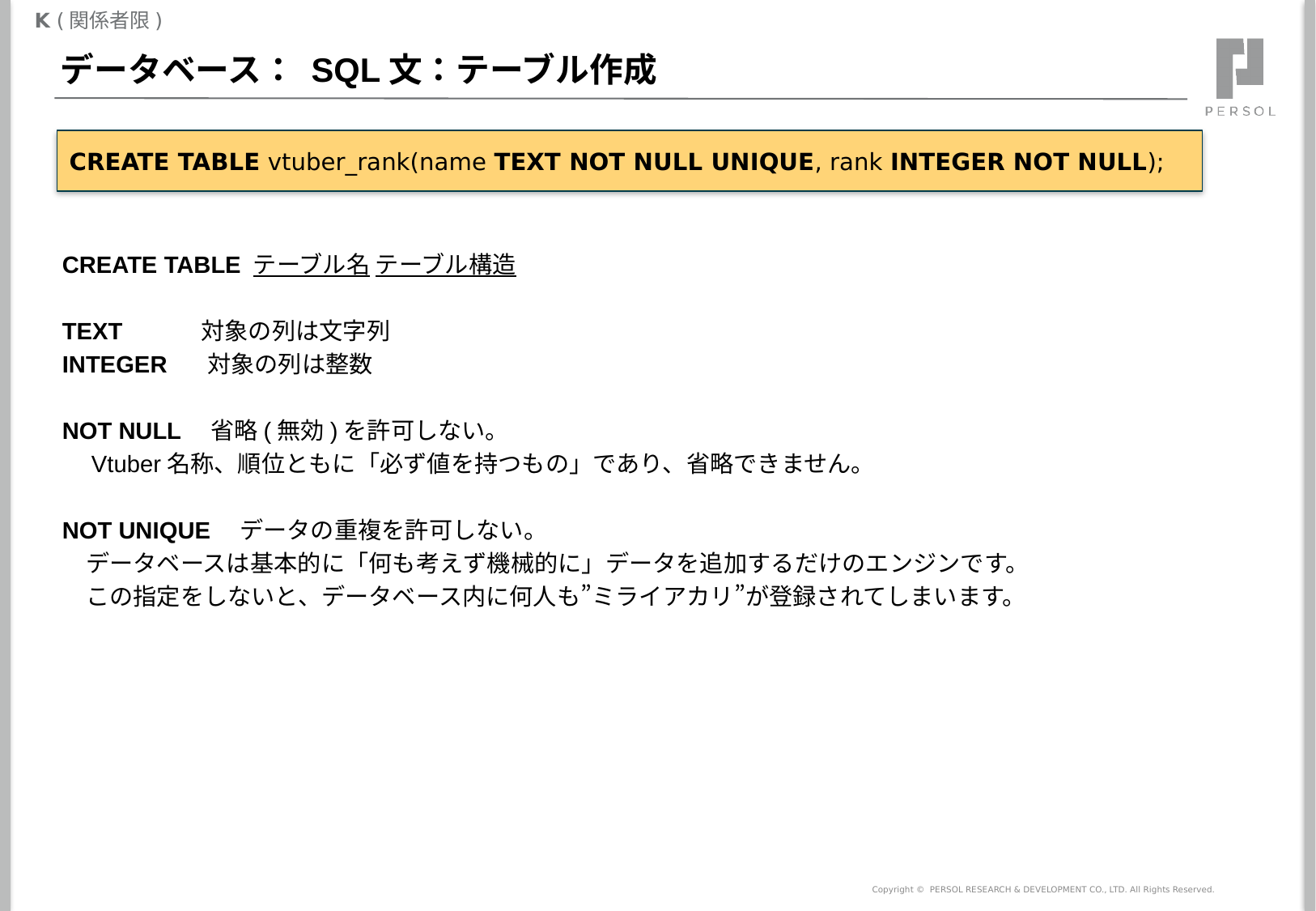

# データベース： SQL文：テーブル作成
CREATE TABLE vtuber_rank(name TEXT NOT NULL UNIQUE, rank INTEGER NOT NULL);
CREATE TABLE テーブル名 テーブル構造

TEXT　         対象の列は文字列
INTEGER　  対象の列は整数

NOT NULL　省略(無効)を許可しない。
　Vtuber名称、順位ともに「必ず値を持つもの」であり、省略できません。

NOT UNIQUE　データの重複を許可しない。
　データベースは基本的に「何も考えず機械的に」データを追加するだけのエンジンです。
　この指定をしないと、データベース内に何人も”ミライアカリ”が登録されてしまいます。